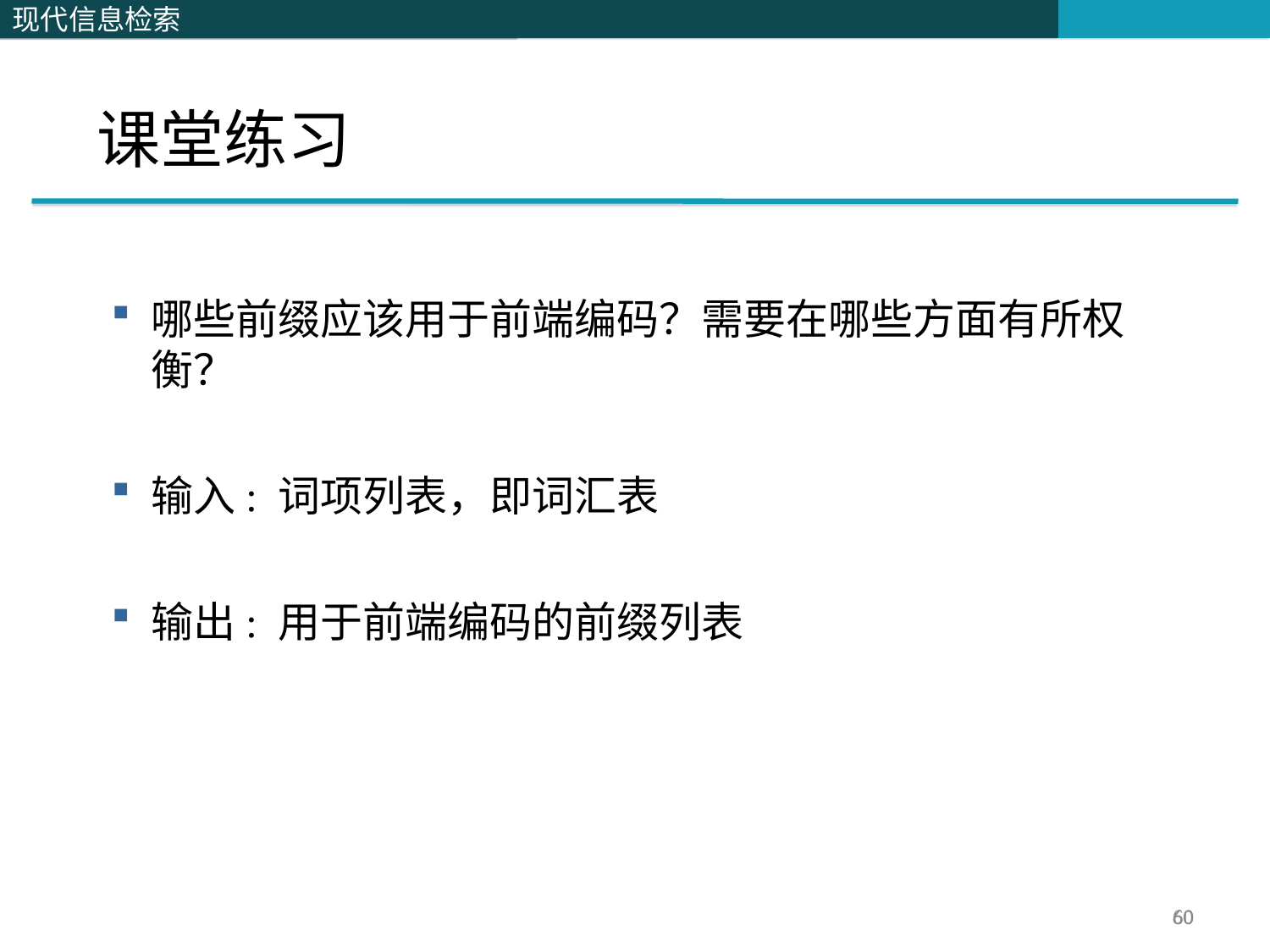

课堂练习

哪些前缀应该用于前端编码？需要在哪些方面有所权衡？

输入: 词项列表，即词汇表

输出: 用于前端编码的前缀列表
60
60